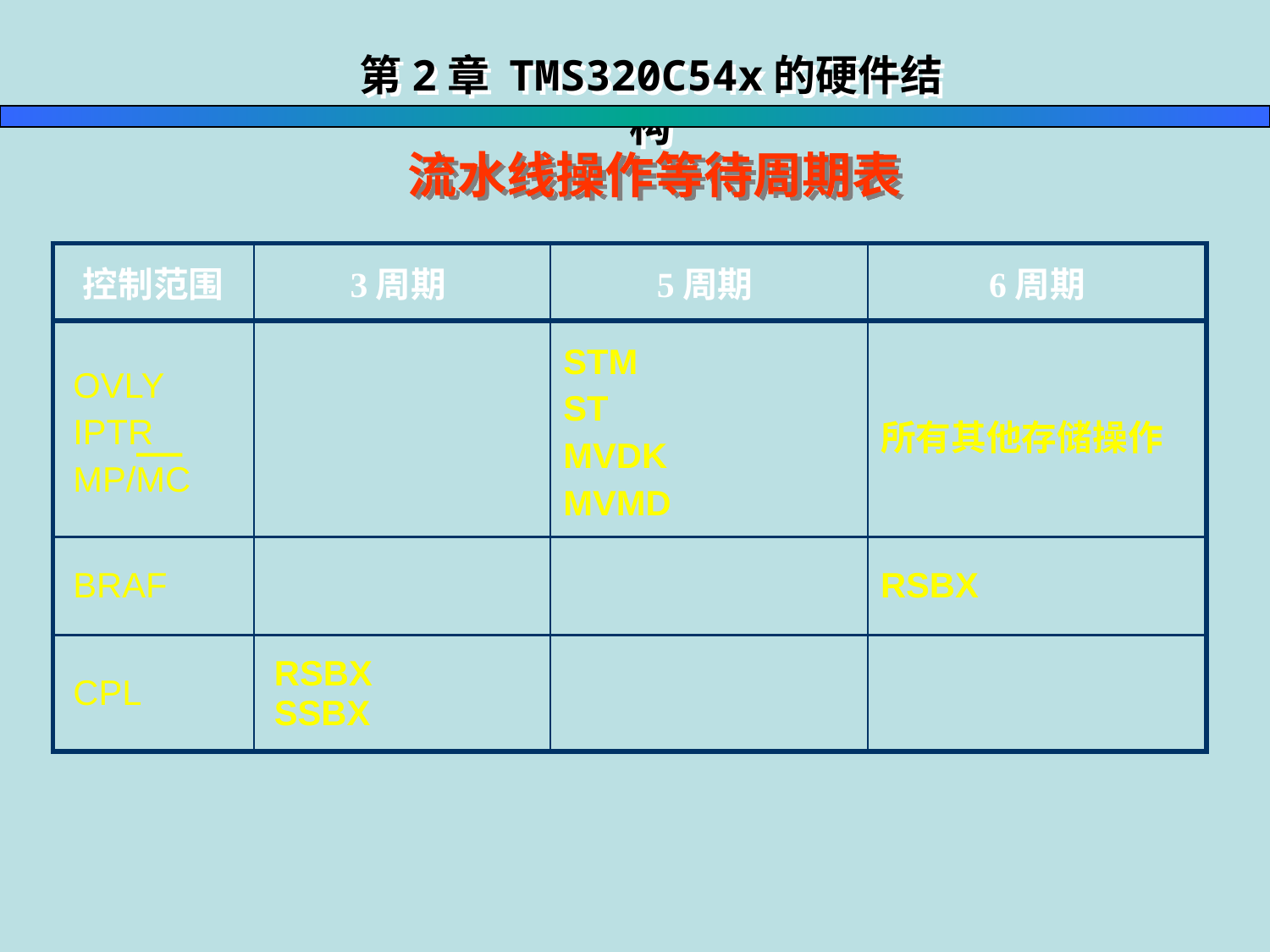

第2章 TMS320C54x的硬件结构

流水线操作等待周期表
| 控制范围 | 3周期 | 5周期 | 6周期 |
| --- | --- | --- | --- |
| OVLY IPTR MP/MC |  | STM ST MVDK MVMD | 所有其他存储操作 |
| BRAF |  |  | RSBX |
| CPL | RSBX SSBX |  |  |

170